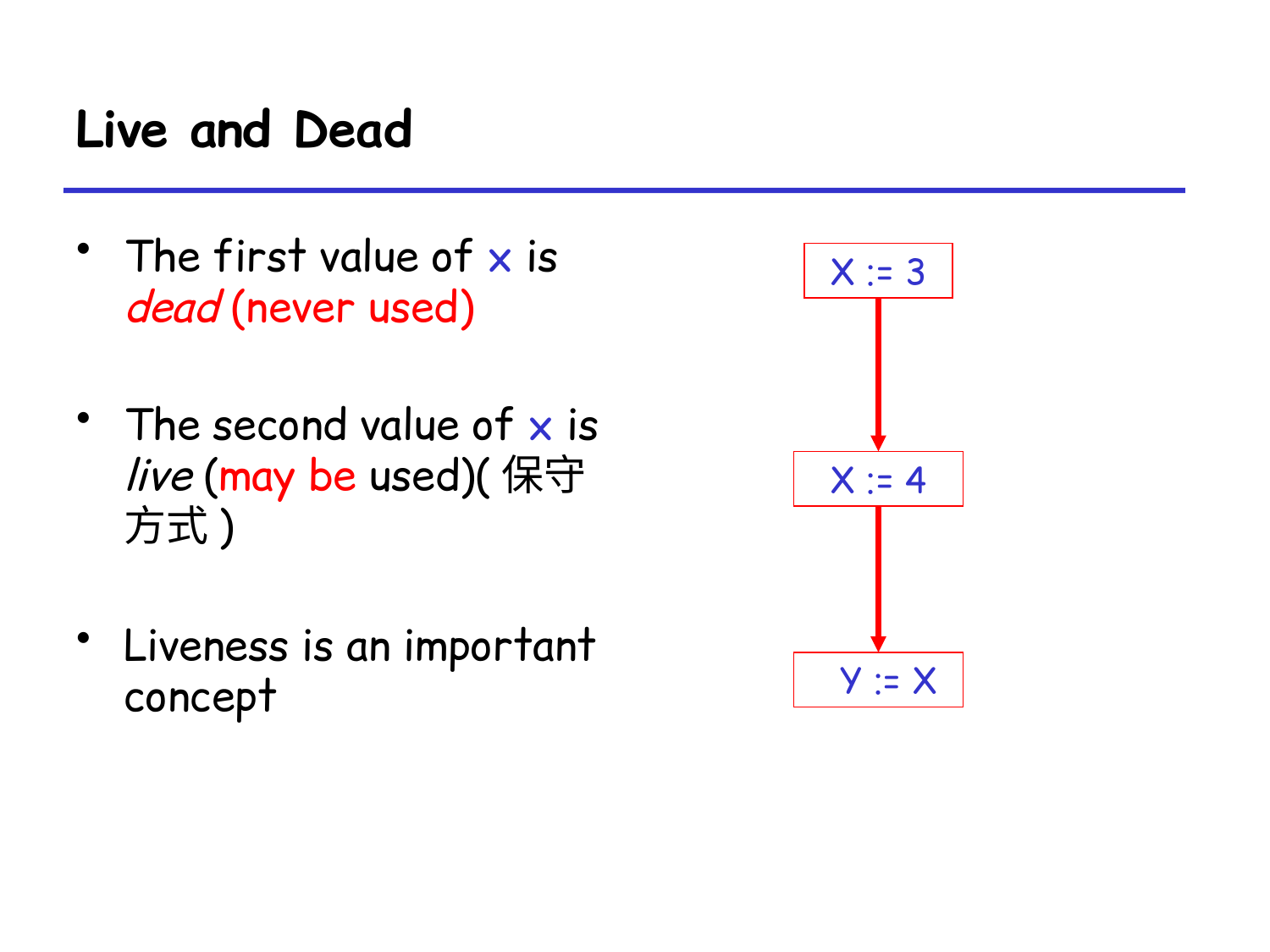

# Live and Dead
The first value of x is dead (never used)

The second value of x is live (may be used)(保守方式)

Liveness is an important concept
X := 3
X := 4
  Y := X

8